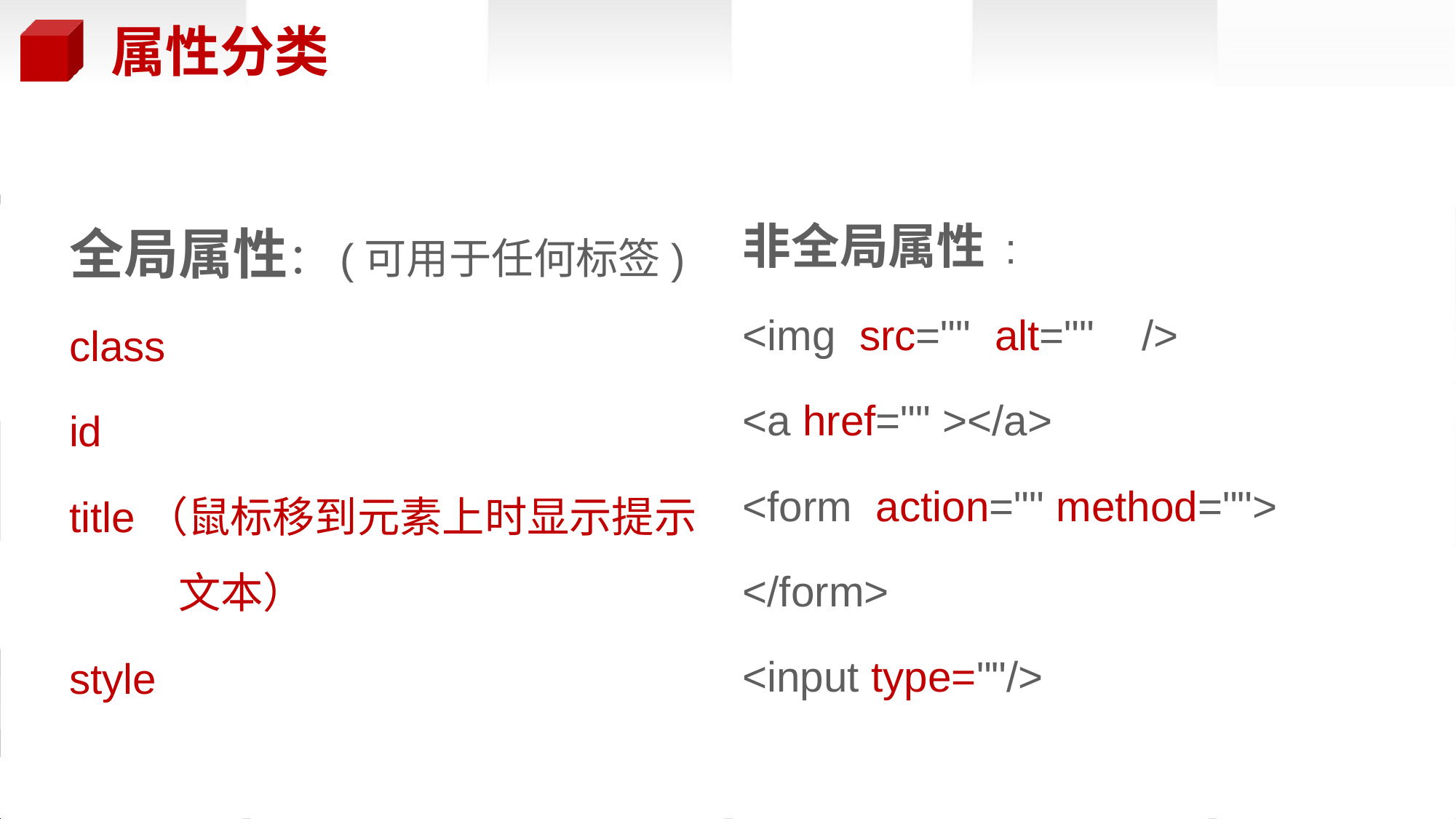

# 属性分类
全局属性：(可用于任何标签)
class
id
title（鼠标移到元素上时显示提示	文本）
style

非全局属性 :
<img  src=""  alt=""    />
<a href="" ></a>
<form  action="" method="">
</form>
<input type=""/>